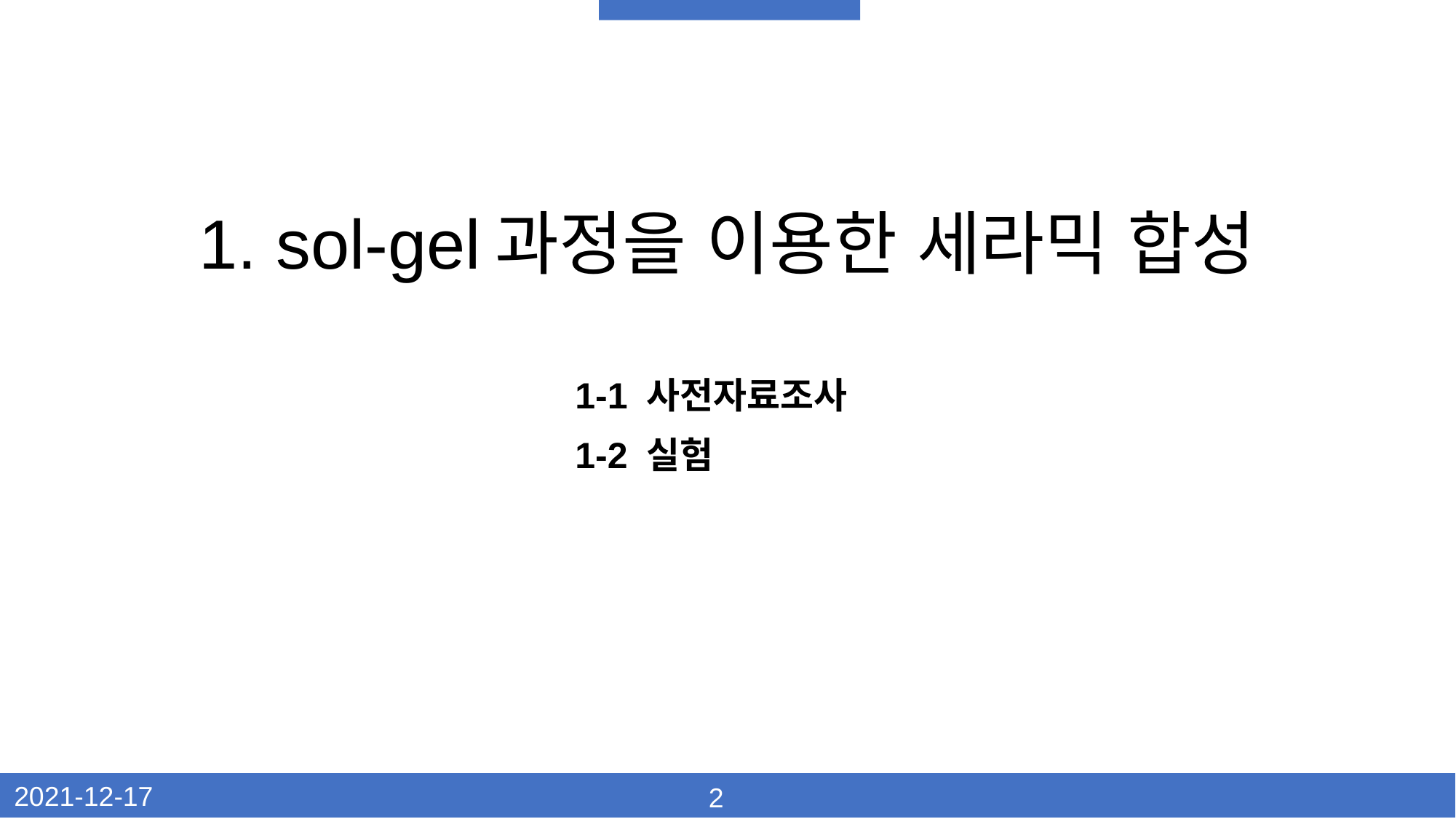

1. sol-gel과정을 이용한 세라믹 합성
1-1 사전자료조사
1-2 실험